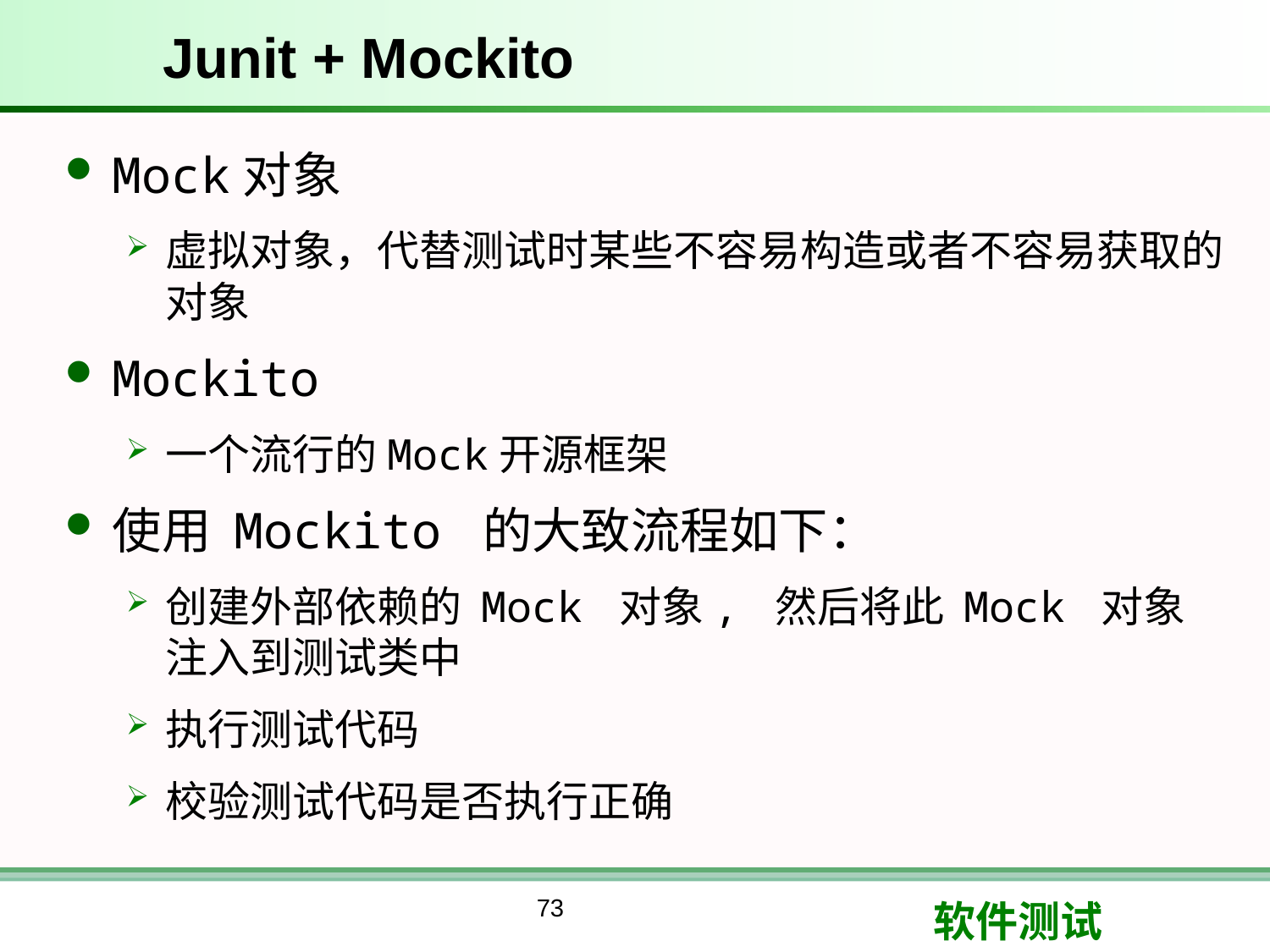

# Junit + Mockito
Mock对象
虚拟对象，代替测试时某些不容易构造或者不容易获取的对象
Mockito
一个流行的Mock开源框架
使用 Mockito 的大致流程如下：
创建外部依赖的 Mock 对象, 然后将此 Mock 对象注入到测试类中
执行测试代码
校验测试代码是否执行正确

73